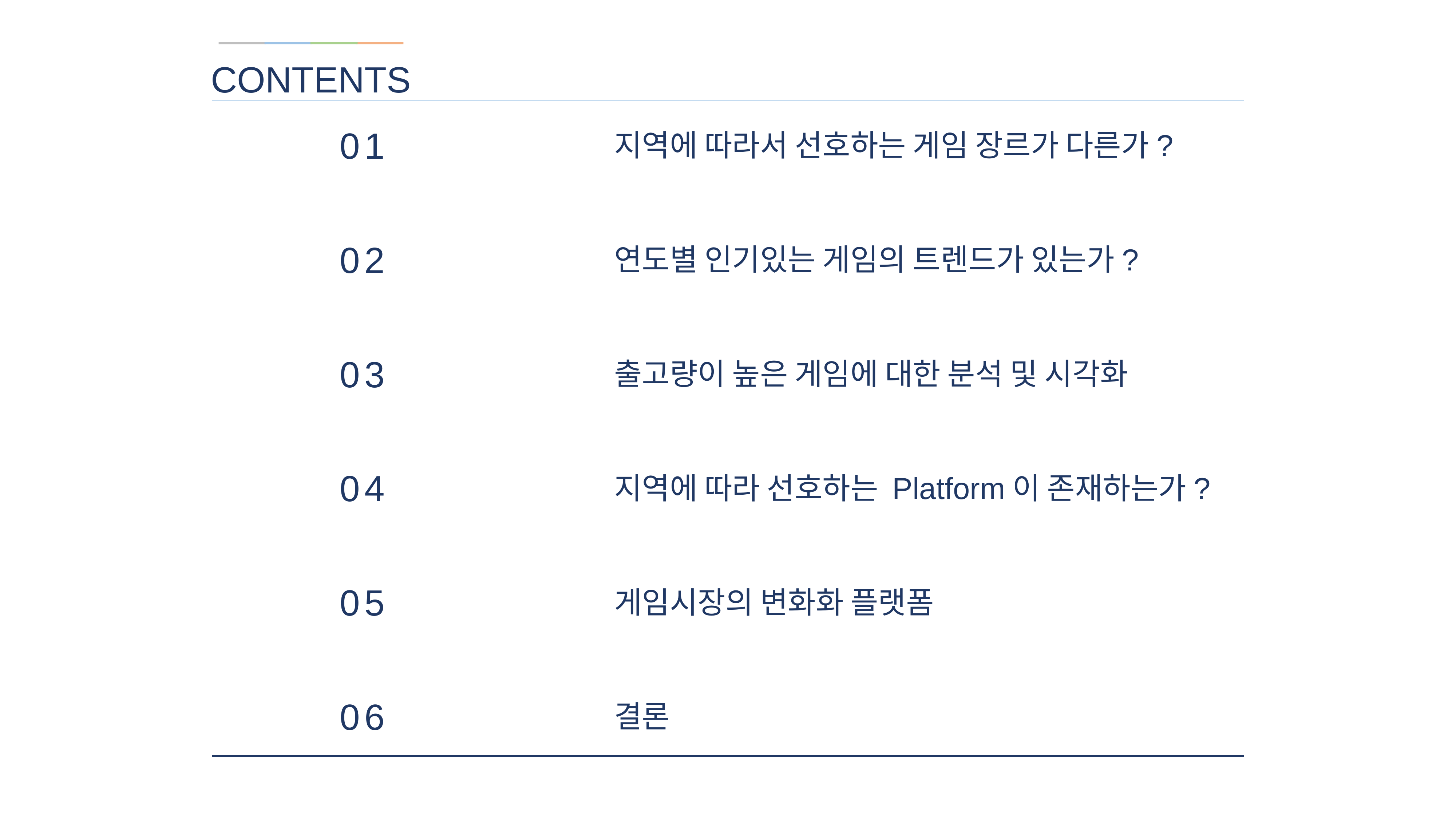

CONTENTS
01
지역에 따라서 선호하는 게임 장르가 다른가?

02
연도별 인기있는 게임의 트렌드가 있는가?
03
출고량이 높은 게임에 대한 분석 및 시각화
04
지역에 따라 선호하는 Platform이 존재하는가?
05
게임시장의 변화화 플랫폼
06
결론